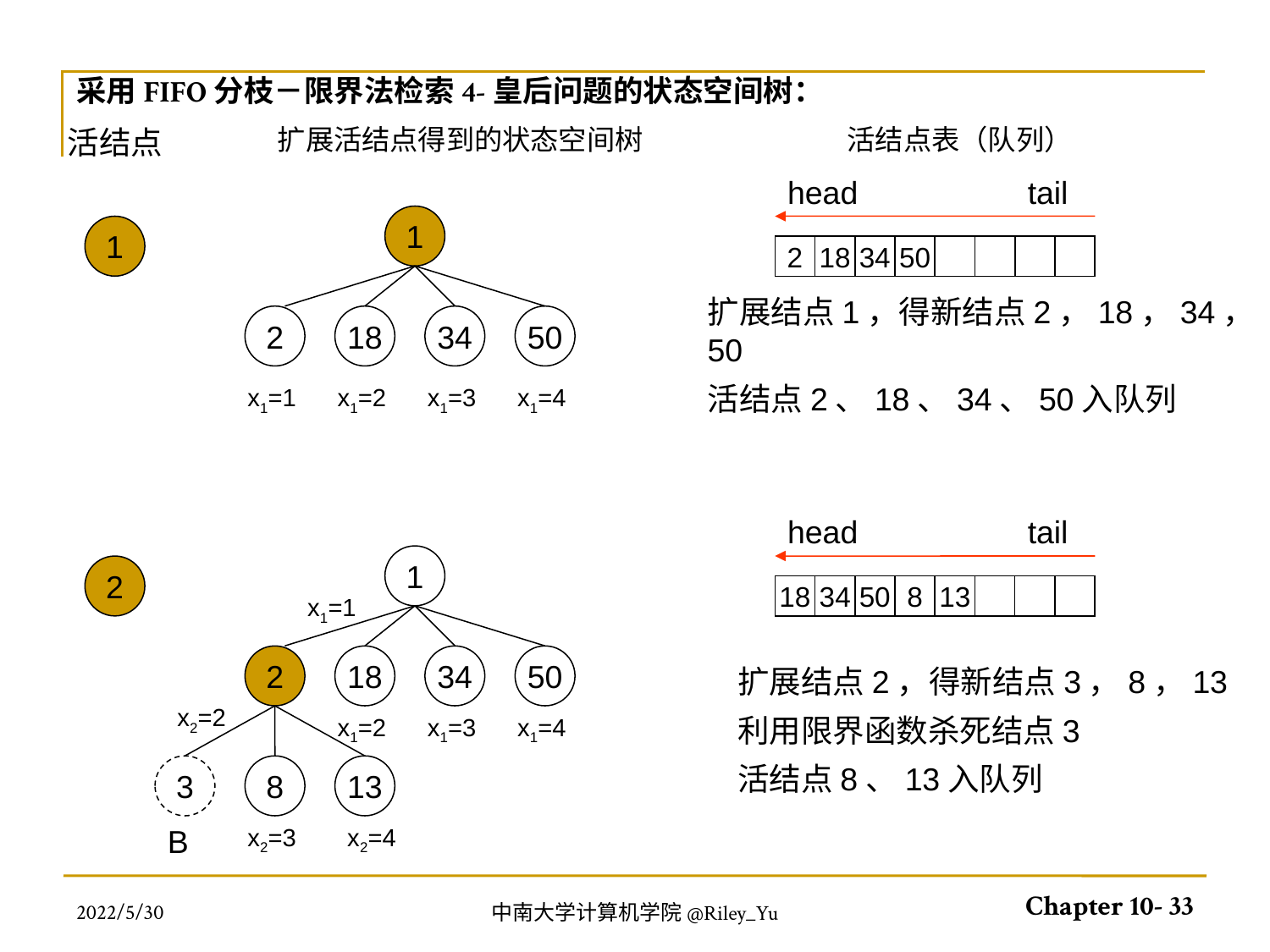

# 采用FIFO分枝－限界法检索4-皇后问题的状态空间树：
活结点
扩展活结点得到的状态空间树
活结点表（队列）
head
tail
1
1

2
18
34
50

扩展结点1，得新结点2，18，34，50
活结点2、18、34、50入队列
2
18
34
50
x1=1
x1=2
x1=3
x1=4
head
tail
1
2

18
34
50
8
13

x1=1

2
18
34
50
扩展结点2，得新结点3，8，13
利用限界函数杀死结点3
活结点8、13入队列
x2=2

x1=2
x1=3
x1=4
3
8
13
B
x2=3
x2=4
2022/5/30
Chapter 10- 33
中南大学计算机学院@Riley_Yu